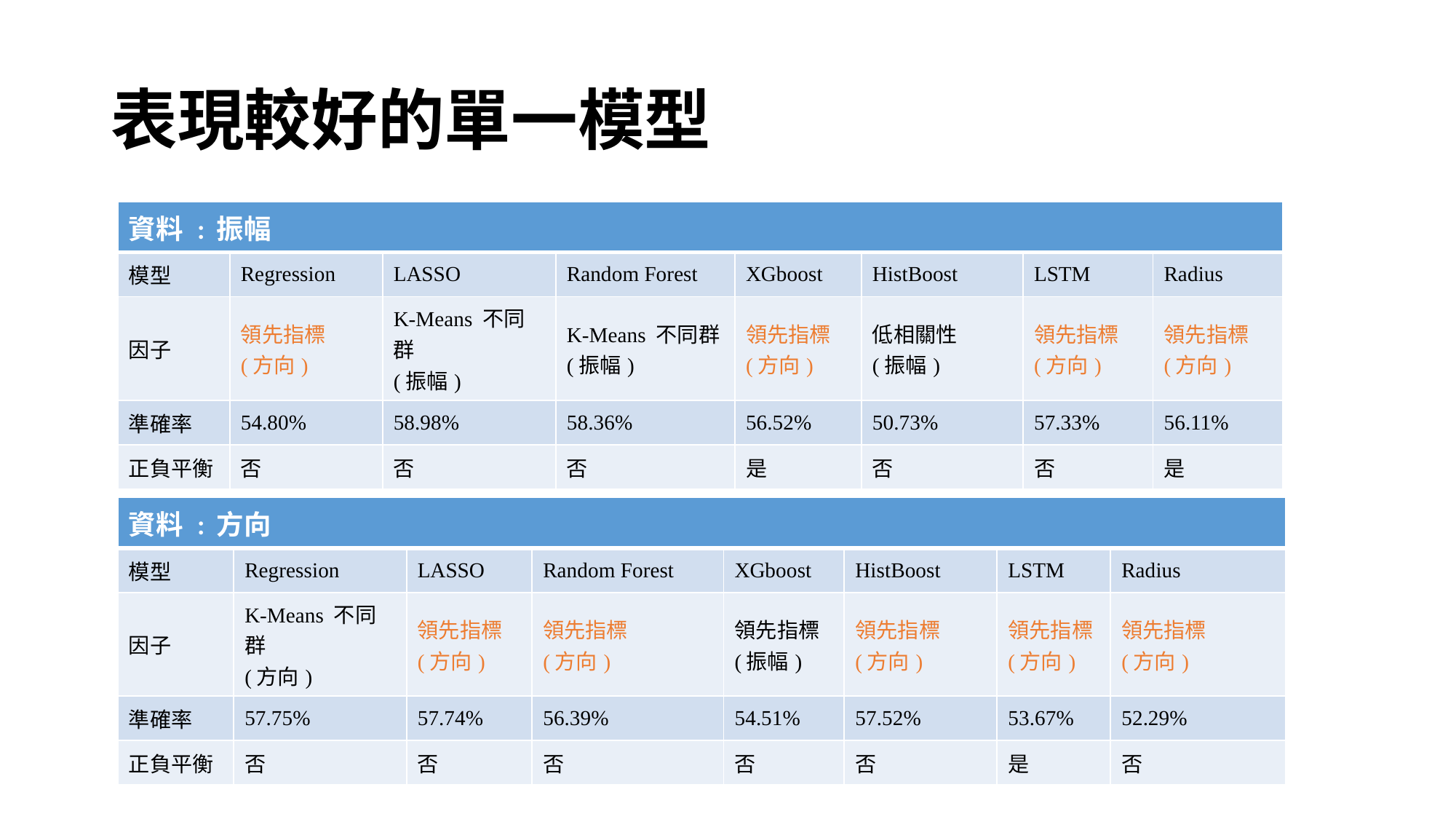

# 表現較好的單一模型
| 資料 : 振幅 |  |  |  |  |  |  |  |
| --- | --- | --- | --- | --- | --- | --- | --- |
| 模型 | Regression | LASSO | Random Forest | XGboost | HistBoost | LSTM | Radius |
| 因子 | 領先指標 (方向) | K-Means 不同群 (振幅) | K-Means 不同群 (振幅) | 領先指標 (方向) | 低相關性 (振幅) | 領先指標 (方向) | 領先指標 (方向) |
| 準確率 | 54.80% | 58.98% | 58.36% | 56.52% | 50.73% | 57.33% | 56.11% |
| 正負平衡 | 否 | 否 | 否 | 是 | 否 | 否 | 是 |
| 資料 : 方向 |  |  |  |  |  |  |  |
| --- | --- | --- | --- | --- | --- | --- | --- |
| 模型 | Regression | LASSO | Random Forest | XGboost | HistBoost | LSTM | Radius |
| 因子 | K-Means 不同群 (方向) | 領先指標 (方向) | 領先指標 (方向) | 領先指標(振幅) | 領先指標 (方向) | 領先指標 (方向) | 領先指標 (方向) |
| 準確率 | 57.75% | 57.74% | 56.39% | 54.51% | 57.52% | 53.67% | 52.29% |
| 正負平衡 | 否 | 否 | 否 | 否 | 否 | 是 | 否 |